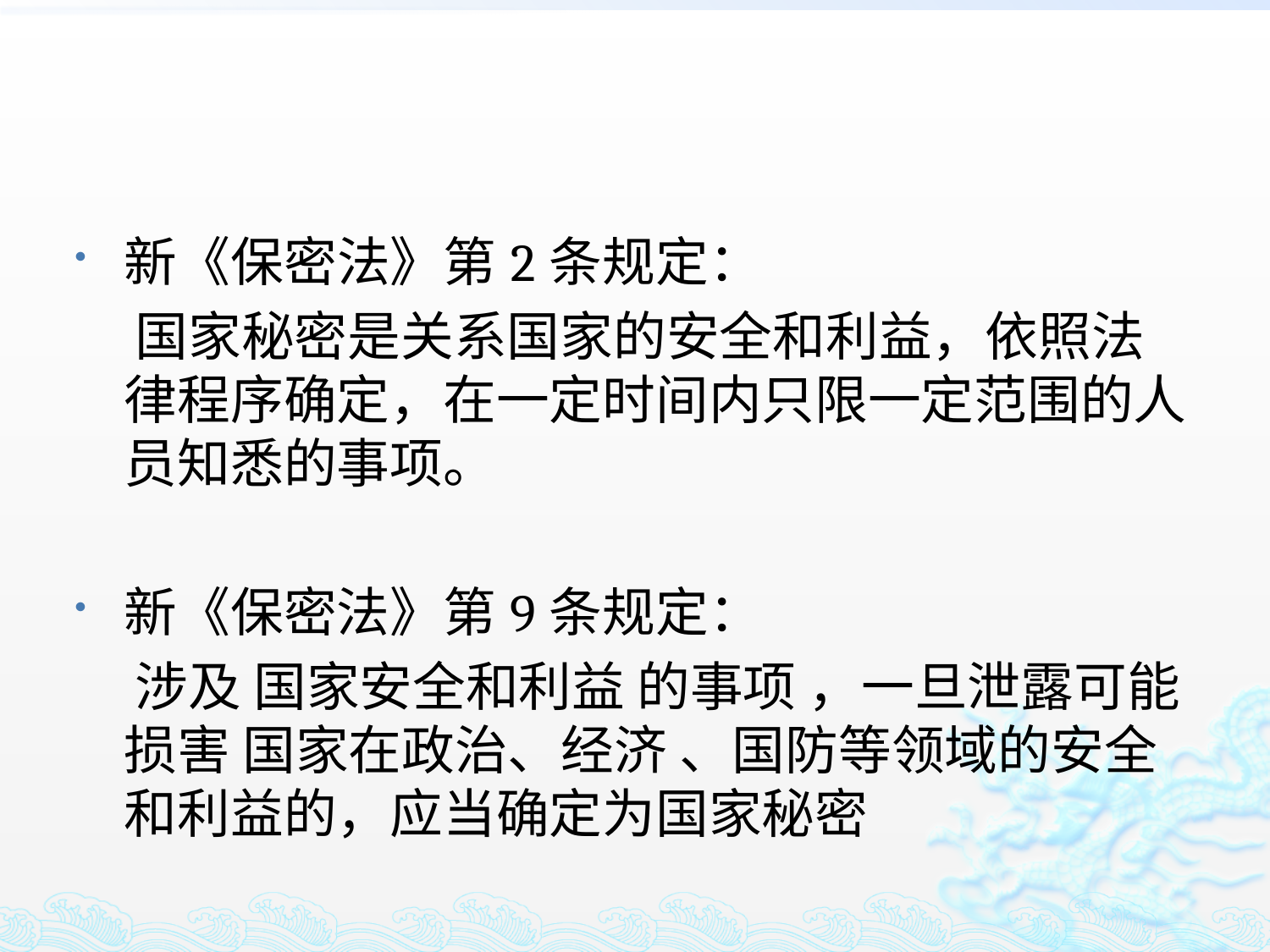

#
新《保密法》第2条规定：
    国家秘密是关系国家的安全和利益，依照法律程序确定，在一定时间内只限一定范围的人员知悉的事项。

新《保密法》第9条规定：
    涉及 国家安全和利益 的事项 ，一旦泄露可能损害 国家在政治、经济 、国防等领域的安全和利益的，应当确定为国家秘密